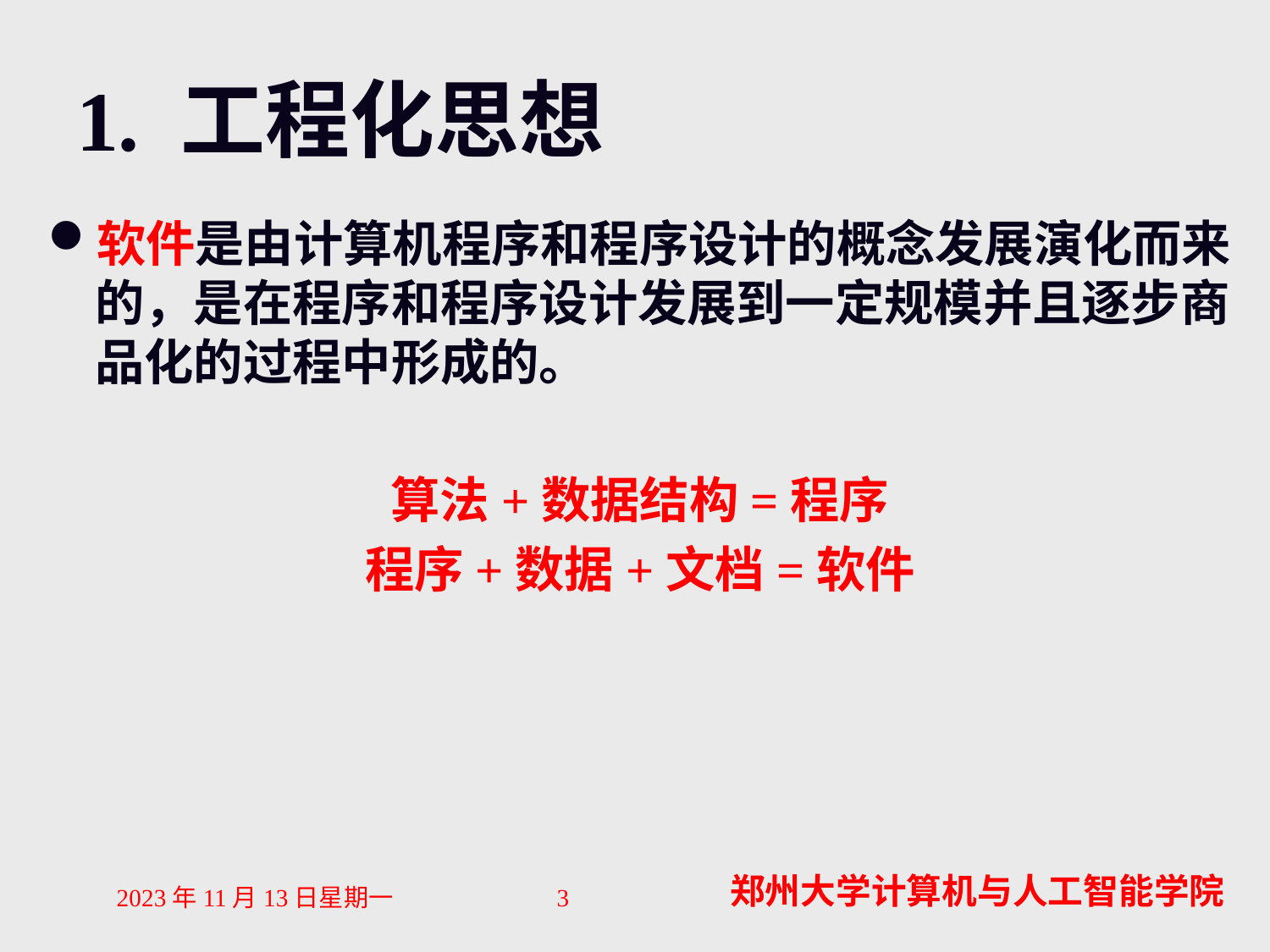

# 1. 工程化思想
软件是由计算机程序和程序设计的概念发展演化而来的，是在程序和程序设计发展到一定规模并且逐步商品化的过程中形成的。

算法+数据结构=程序
程序+数据+文档=软件